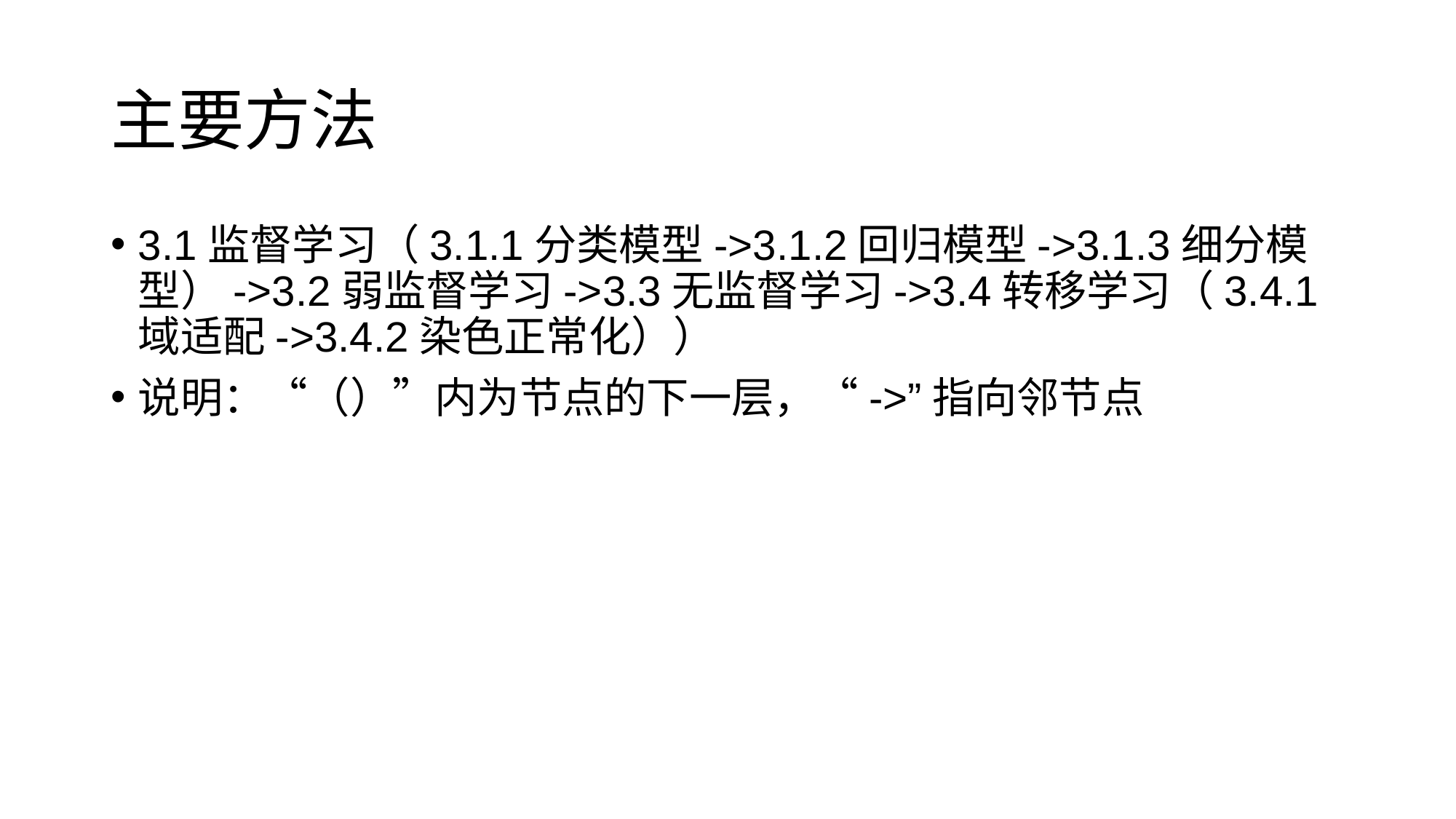

# 主要方法
3.1监督学习（3.1.1分类模型->3.1.2回归模型->3.1.3细分模型）->3.2弱监督学习->3.3无监督学习->3.4转移学习（3.4.1域适配->3.4.2染色正常化））
说明：“（）”内为节点的下一层，“->”指向邻节点